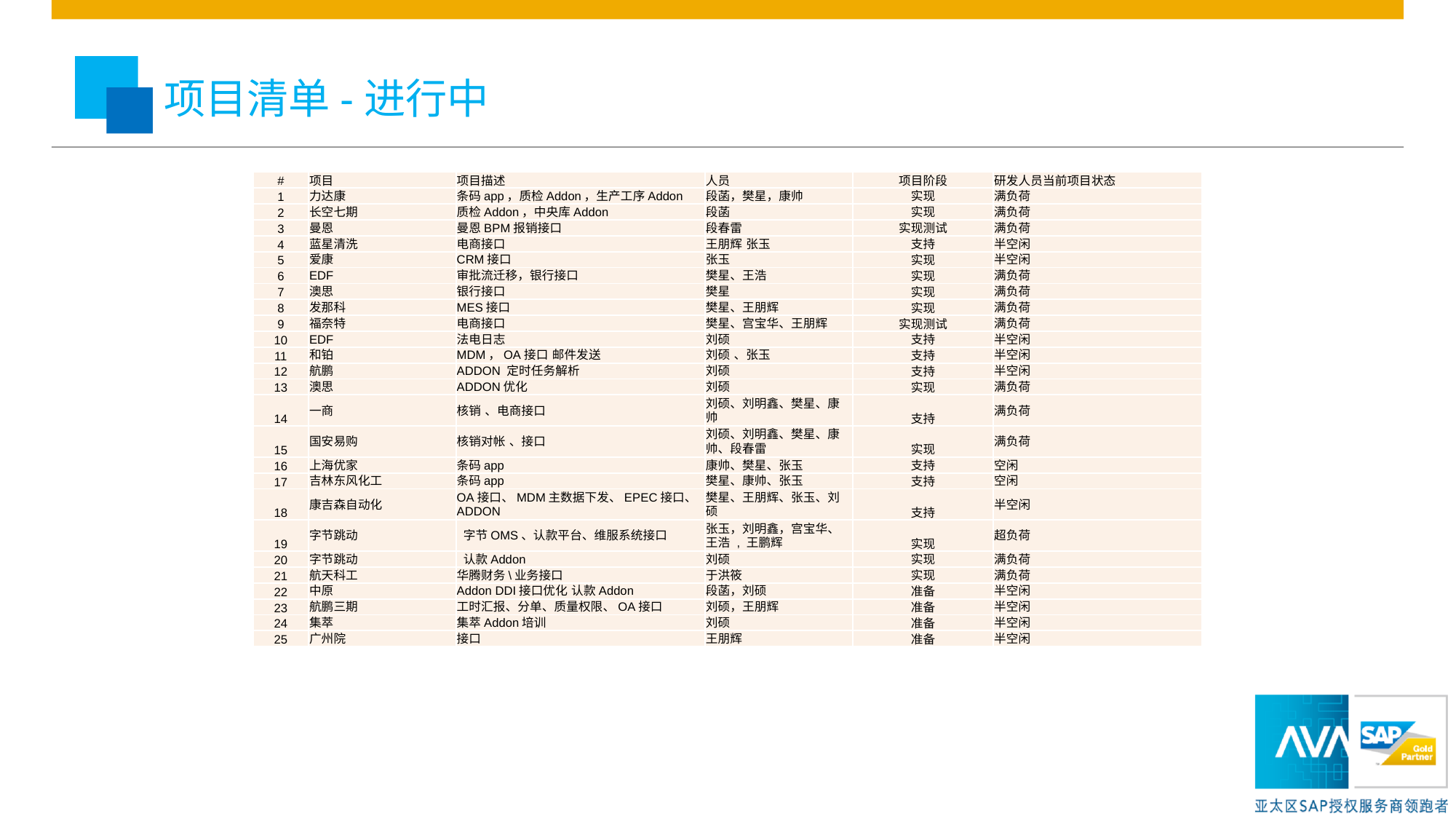

项目清单-进行中
| # | 项目 | 项目描述 | 人员 | 项目阶段 | 研发人员当前项目状态 |
| --- | --- | --- | --- | --- | --- |
| 1 | 力达康 | 条码app，质检Addon，生产工序Addon | 段菡，樊星，康帅 | 实现 | 满负荷 |
| 2 | 长空七期 | 质检Addon，中央库Addon | 段菡 | 实现 | 满负荷 |
| 3 | 曼恩 | 曼恩BPM报销接口 | 段春雷 | 实现测试 | 满负荷 |
| 4 | 蓝星清洗 | 电商接口 | 王朋辉 张玉 | 支持 | 半空闲 |
| 5 | 爱康 | CRM接口 | 张玉 | 实现 | 半空闲 |
| 6 | EDF | 审批流迁移，银行接口 | 樊星、王浩 | 实现 | 满负荷 |
| 7 | 澳思 | 银行接口 | 樊星 | 实现 | 满负荷 |
| 8 | 发那科 | MES接口 | 樊星、王朋辉 | 实现 | 满负荷 |
| 9 | 福奈特 | 电商接口 | 樊星、宫宝华、王朋辉 | 实现测试 | 满负荷 |
| 10 | EDF | 法电日志 | 刘硕 | 支持 | 半空闲 |
| 11 | 和铂 | MDM，OA接口 邮件发送 | 刘硕 、张玉 | 支持 | 半空闲 |
| 12 | 航鹏 | ADDON 定时任务解析 | 刘硕 | 支持 | 半空闲 |
| 13 | 澳思 | ADDON优化 | 刘硕 | 实现 | 满负荷 |
| 14 | 一商 | 核销 、电商接口 | 刘硕、刘明鑫、樊星、康帅 | 支持 | 满负荷 |
| 15 | 国安易购 | 核销对帐 、接口 | 刘硕、刘明鑫、樊星、康帅、段春雷 | 实现 | 满负荷 |
| 16 | 上海优家 | 条码app | 康帅、樊星、张玉 | 支持 | 空闲 |
| 17 | 吉林东风化工 | 条码app | 樊星、康帅、张玉 | 支持 | 空闲 |
| 18 | 康吉森自动化 | OA接口、MDM主数据下发、EPEC接口、ADDON | 樊星、王朋辉、张玉、刘硕 | 支持 | 半空闲 |
| 19 | 字节跳动 | 字节OMS、认款平台、维服系统接口 | 张玉，刘明鑫，宫宝华、王浩 , 王鹏辉 | 实现 | 超负荷 |
| 20 | 字节跳动 | 认款Addon | 刘硕 | 实现 | 满负荷 |
| 21 | 航天科工 | 华腾财务\业务接口 | 于洪筱 | 实现 | 满负荷 |
| 22 | 中原 | Addon DDI接口优化 认款Addon | 段菡，刘硕 | 准备 | 半空闲 |
| 23 | 航鹏三期 | 工时汇报、分单、质量权限、OA接口 | 刘硕，王朋辉 | 准备 | 半空闲 |
| 24 | 集萃 | 集萃Addon培训 | 刘硕 | 准备 | 半空闲 |
| 25 | 广州院 | 接口 | 王朋辉 | 准备 | 半空闲 |